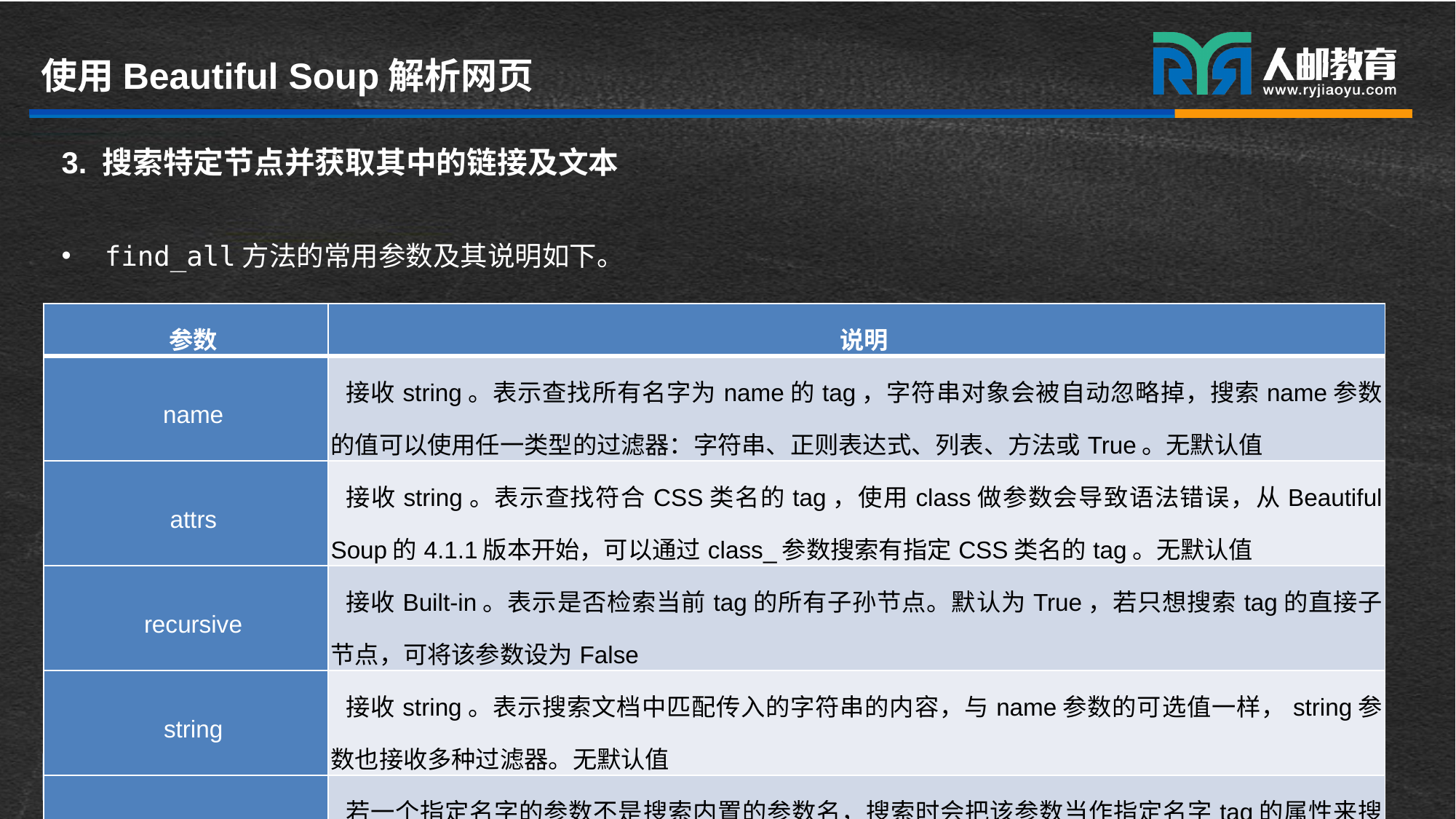

# 使用Beautiful Soup解析网页
3. 搜索特定节点并获取其中的链接及文本
find_all方法的常用参数及其说明如下。

| 参数 | 说明 |
| --- | --- |
| name | 接收string。表示查找所有名字为name的tag，字符串对象会被自动忽略掉，搜索name参数的值可以使用任一类型的过滤器：字符串、正则表达式、列表、方法或True。无默认值 |
| attrs | 接收string。表示查找符合CSS类名的tag，使用class做参数会导致语法错误，从Beautiful Soup的4.1.1版本开始，可以通过class\_参数搜索有指定CSS类名的tag。无默认值 |
| recursive | 接收Built-in。表示是否检索当前tag的所有子孙节点。默认为True，若只想搜索tag的直接子节点，可将该参数设为False |
| string | 接收string。表示搜索文档中匹配传入的字符串的内容，与name参数的可选值一样，string参数也接收多种过滤器。无默认值 |
| \*\*kwargs | 若一个指定名字的参数不是搜索内置的参数名，搜索时会把该参数当作指定名字tag的属性来搜索 |